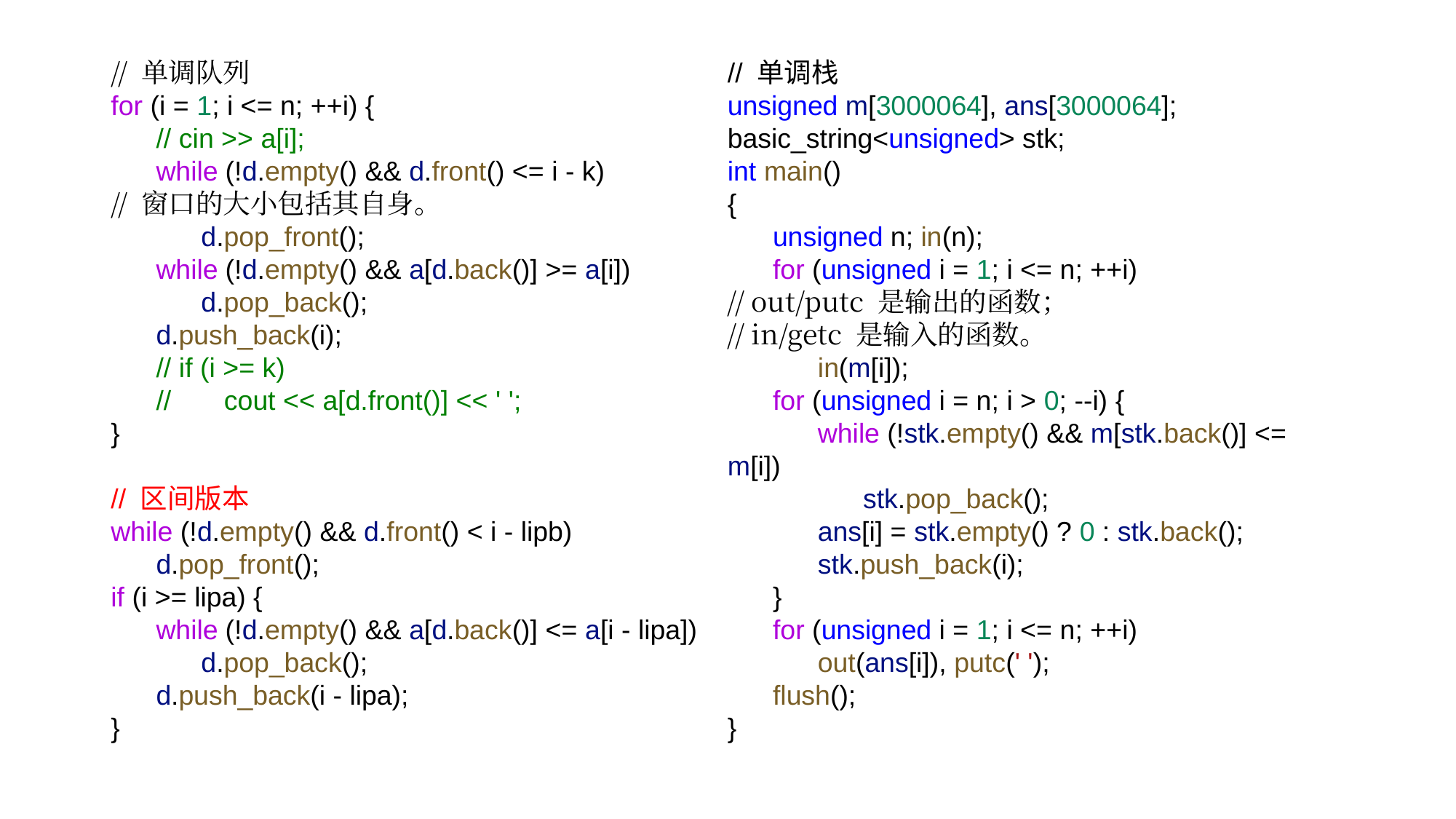

// 单调队列
for (i = 1; i <= n; ++i) {
    // cin >> a[i];
    while (!d.empty() && d.front() <= i - k)
// 窗口的大小包括其自身。
        d.pop_front();
    while (!d.empty() && a[d.back()] >= a[i])
        d.pop_back();
    d.push_back(i);
    // if (i >= k)
    //     cout << a[d.front()] << ' ';
}

// 区间版本
while (!d.empty() && d.front() < i - lipb)
    d.pop_front();
if (i >= lipa) {
    while (!d.empty() && a[d.back()] <= a[i - lipa])
        d.pop_back();
    d.push_back(i - lipa);
}

// 单调栈
unsigned m[3000064], ans[3000064];
basic_string<unsigned> stk;
int main()
{
    unsigned n; in(n);
    for (unsigned i = 1; i <= n; ++i)
// out/putc 是输出的函数；
// in/getc 是输入的函数。
        in(m[i]);
    for (unsigned i = n; i > 0; --i) {
        while (!stk.empty() && m[stk.back()] <= m[i])
            stk.pop_back();
        ans[i] = stk.empty() ? 0 : stk.back();
        stk.push_back(i);
    }
    for (unsigned i = 1; i <= n; ++i)
        out(ans[i]), putc(' ');
    flush();
}